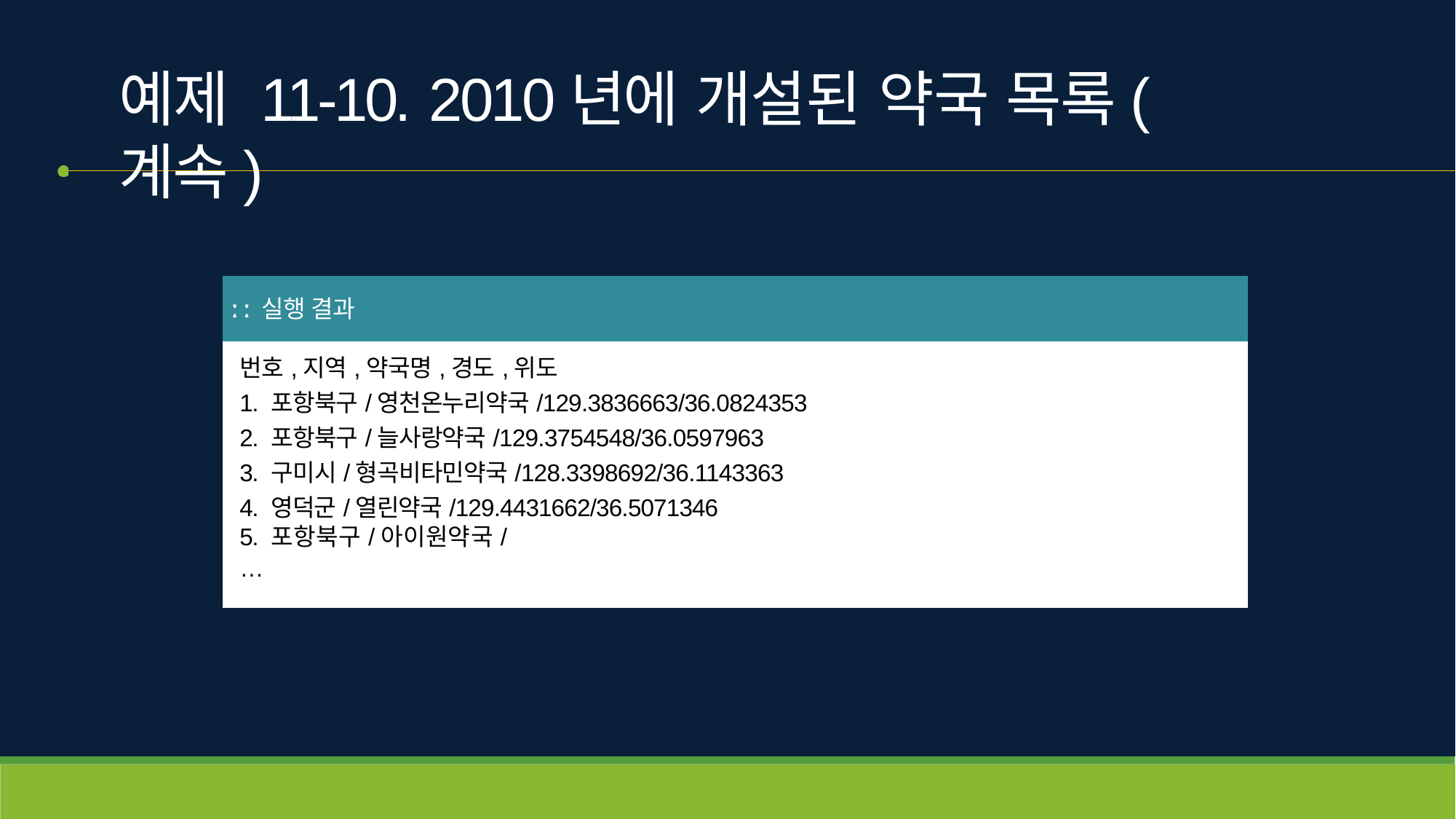

# 예제 11-10. 2010년에 개설된 약국 목록(계속)

| ː ː 실행 결과 |
| --- |
| 번호,지역,약국명,경도,위도 1. 포항북구/영천온누리약국/129.3836663/36.0824353 2. 포항북구/늘사랑약국/129.3754548/36.0597963 3. 구미시/형곡비타민약국/128.3398692/36.1143363 4. 영덕군/열린약국/129.4431662/36.5071346 5. 포항북구/아이원약국/ … |